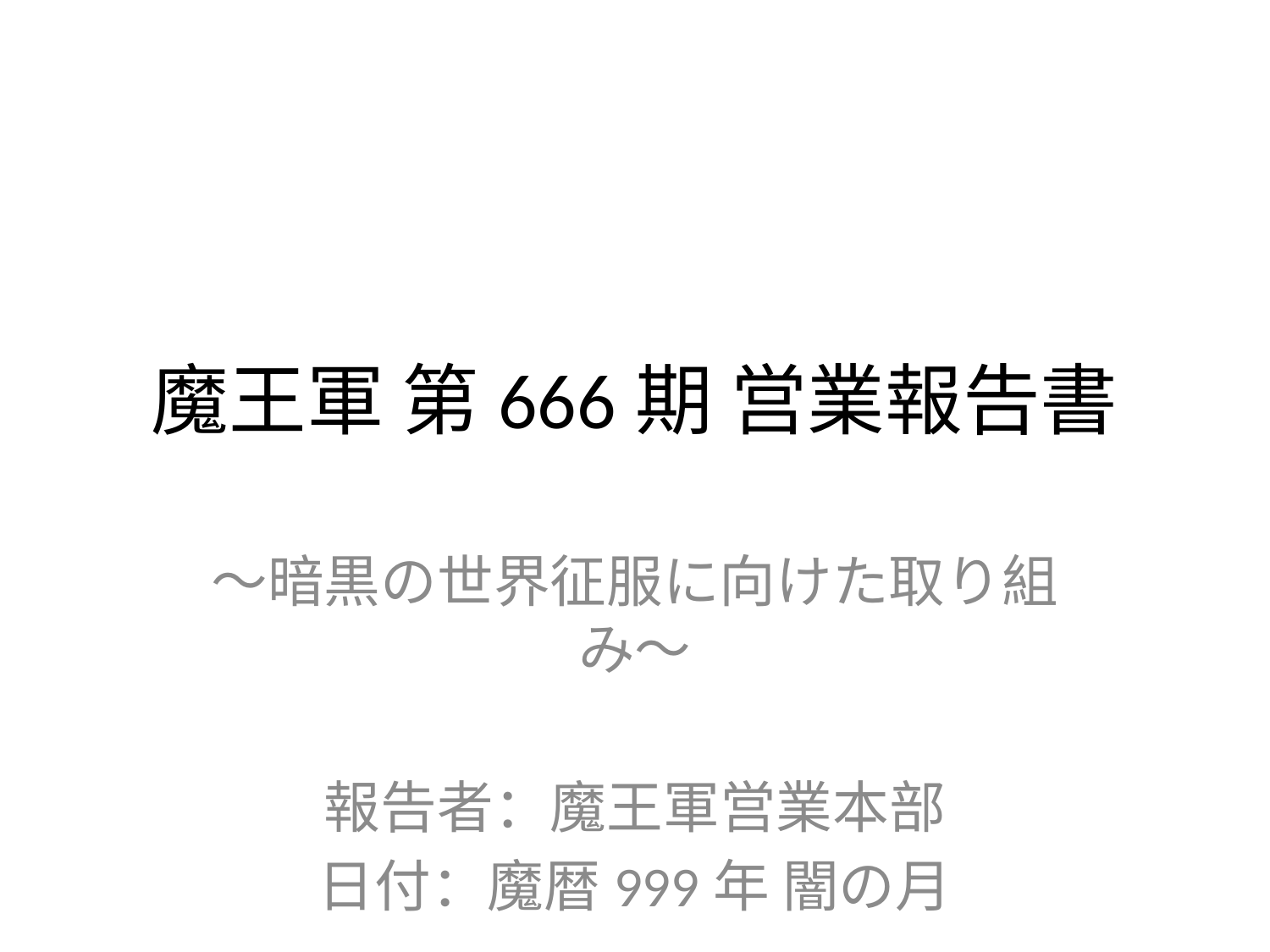

# 魔王軍 第666期 営業報告書
～暗黒の世界征服に向けた取り組み～

報告者：魔王軍営業本部
日付：魔暦999年 闇の月